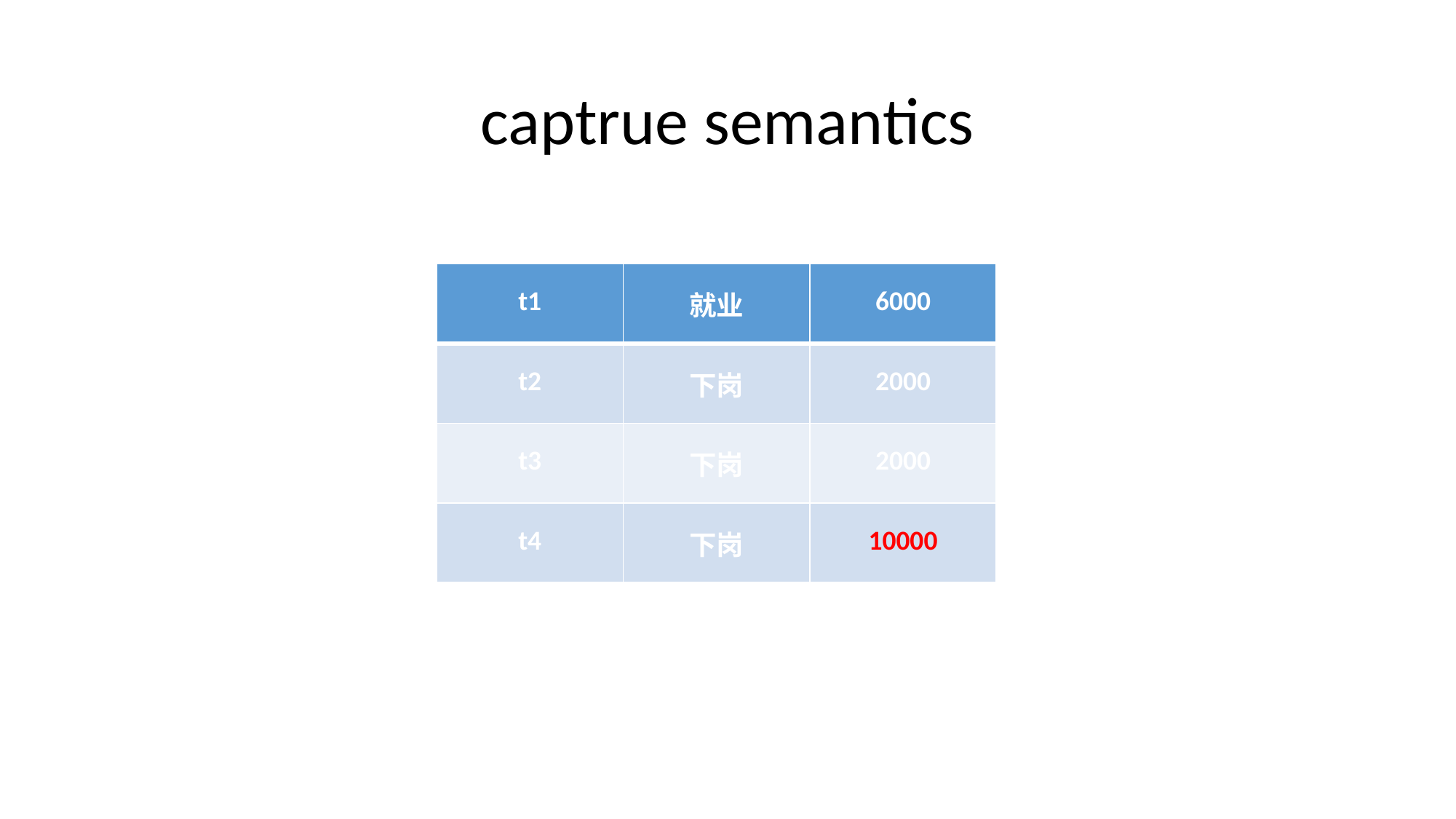

# captrue semantics
| t1 | 就业 | 6000 |
| --- | --- | --- |
| t2 | 下岗 | 2000 |
| t3 | 下岗 | 2000 |
| t4 | 下岗 | 10000 |